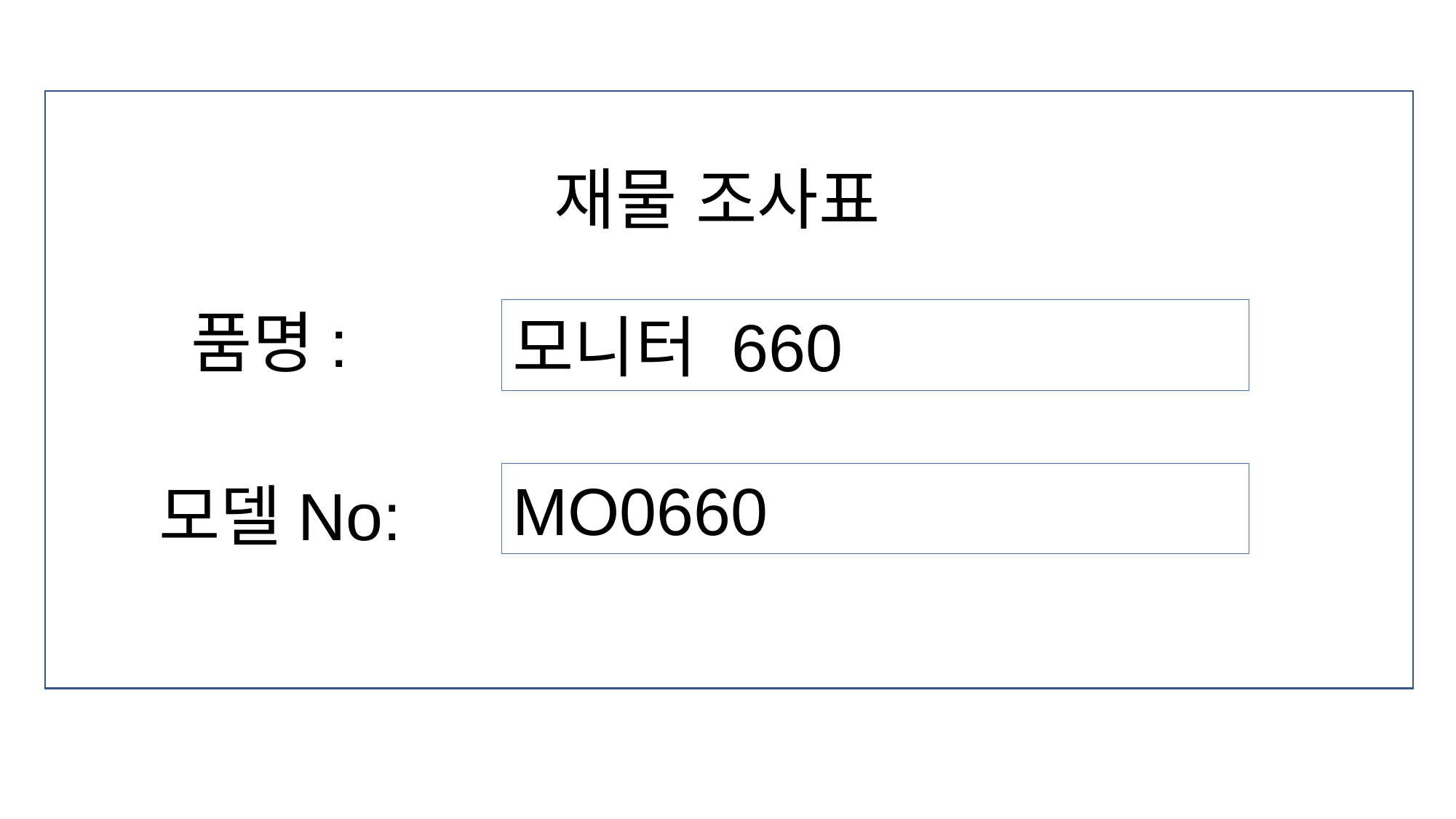

재물 조사표
품명:
모니터 660
MO0660
모델No: